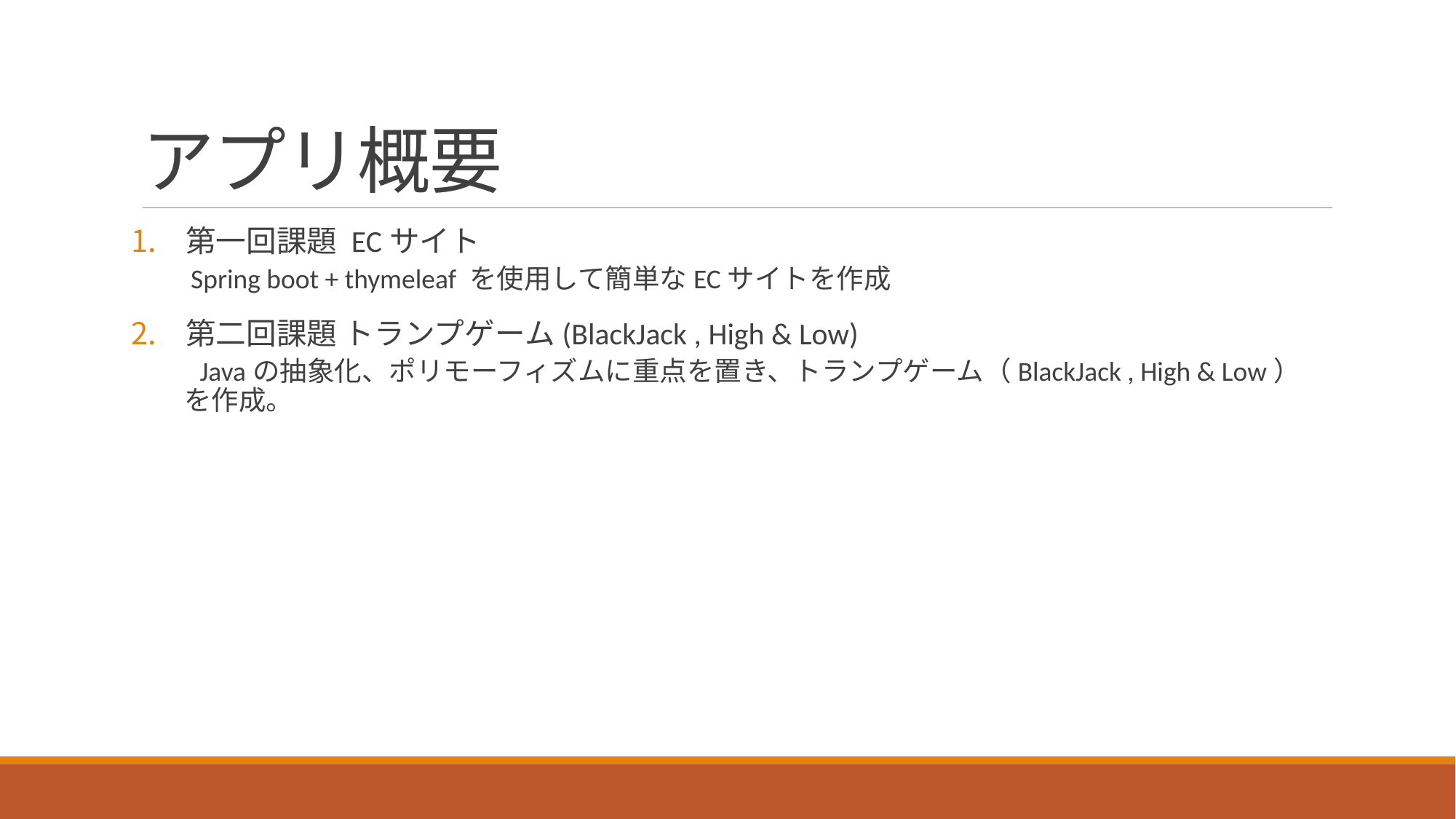

# アプリ概要
第一回課題 ECサイト
    Spring boot + thymeleaf を使用して簡単なECサイトを作成
第二回課題 トランプゲーム(BlackJack , High & Low)
　Javaの抽象化、ポリモーフィズムに重点を置き、トランプゲーム（BlackJack , High & Low）
   を作成。